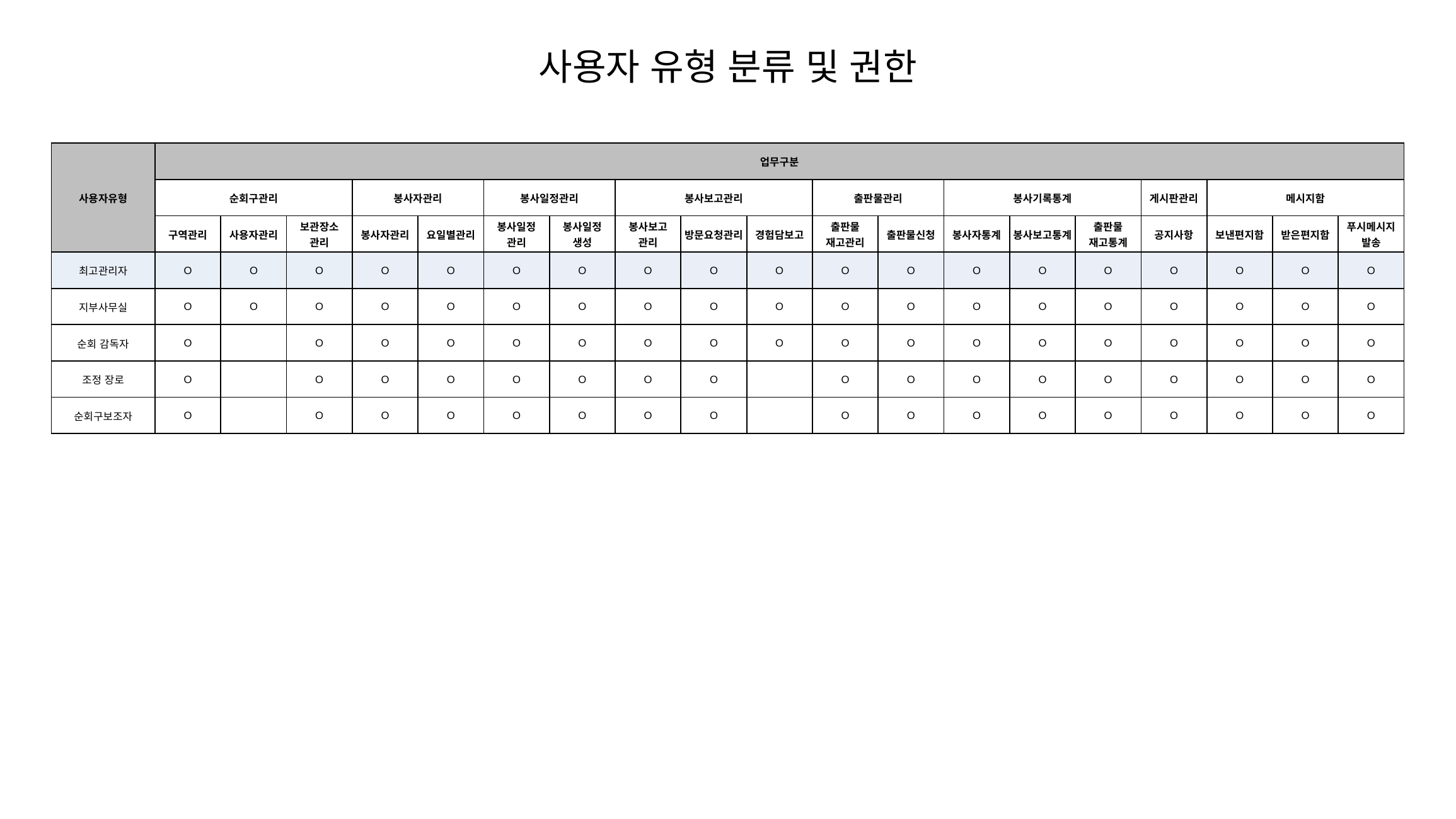

사용자 유형 분류 및 권한
| 사용자유형 | 업무구분 |  |  |  |  |  |  |  |  |  |  |  |  |  |  |  |  |  |  |
| --- | --- | --- | --- | --- | --- | --- | --- | --- | --- | --- | --- | --- | --- | --- | --- | --- | --- | --- | --- |
|  | 순회구관리 |  |  | 봉사자관리 |  | 봉사일정관리 |  | 봉사보고관리 |  |  | 출판물관리 |  | 봉사기록통계 |  |  | 게시판관리 | 메시지함 |  |  |
|  | 구역관리 | 사용자관리 | 보관장소 관리 | 봉사자관리 | 요일별관리 | 봉사일정 관리 | 봉사일정 생성 | 봉사보고 관리 | 방문요청관리 | 경험담보고 | 출판물 재고관리 | 출판물신청 | 봉사자통계 | 봉사보고통계 | 출판물 재고통계 | 공지사항 | 보낸편지함 | 받은편지함 | 푸시메시지 발송 |
| 최고관리자 | O | O | O | O | O | O | O | O | O | O | O | O | O | O | O | O | O | O | O |
| 지부사무실 | O | O | O | O | O | O | O | O | O | O | O | O | O | O | O | O | O | O | O |
| 순회 감독자 | O |  | O | O | O | O | O | O | O | O | O | O | O | O | O | O | O | O | O |
| 조정 장로 | O |  | O | O | O | O | O | O | O |  | O | O | O | O | O | O | O | O | O |
| 순회구보조자 | O |  | O | O | O | O | O | O | O |  | O | O | O | O | O | O | O | O | O |